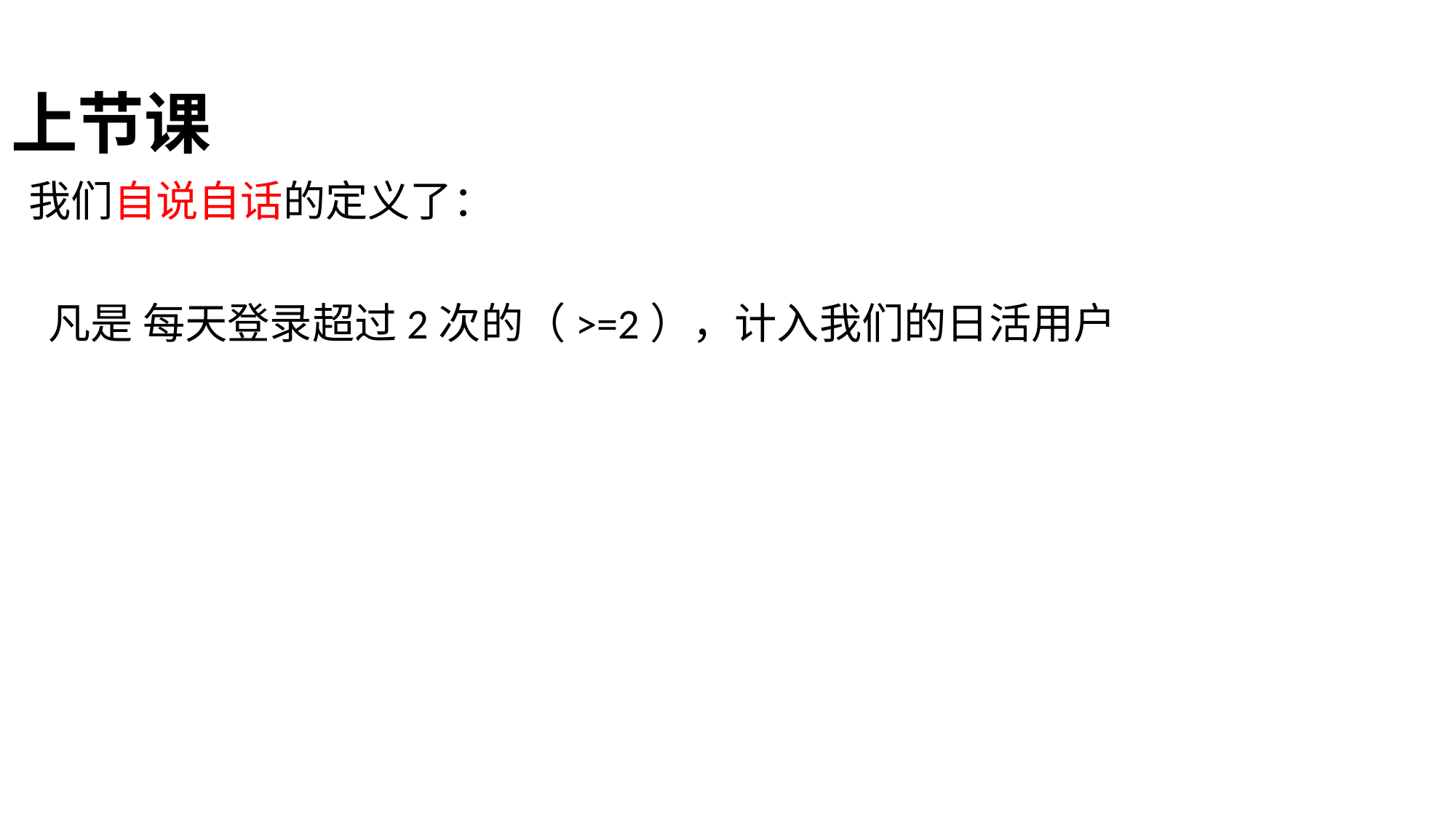

# 上节课
我们自说自话的定义了：

 凡是 每天登录超过2次的（>=2），计入我们的日活用户